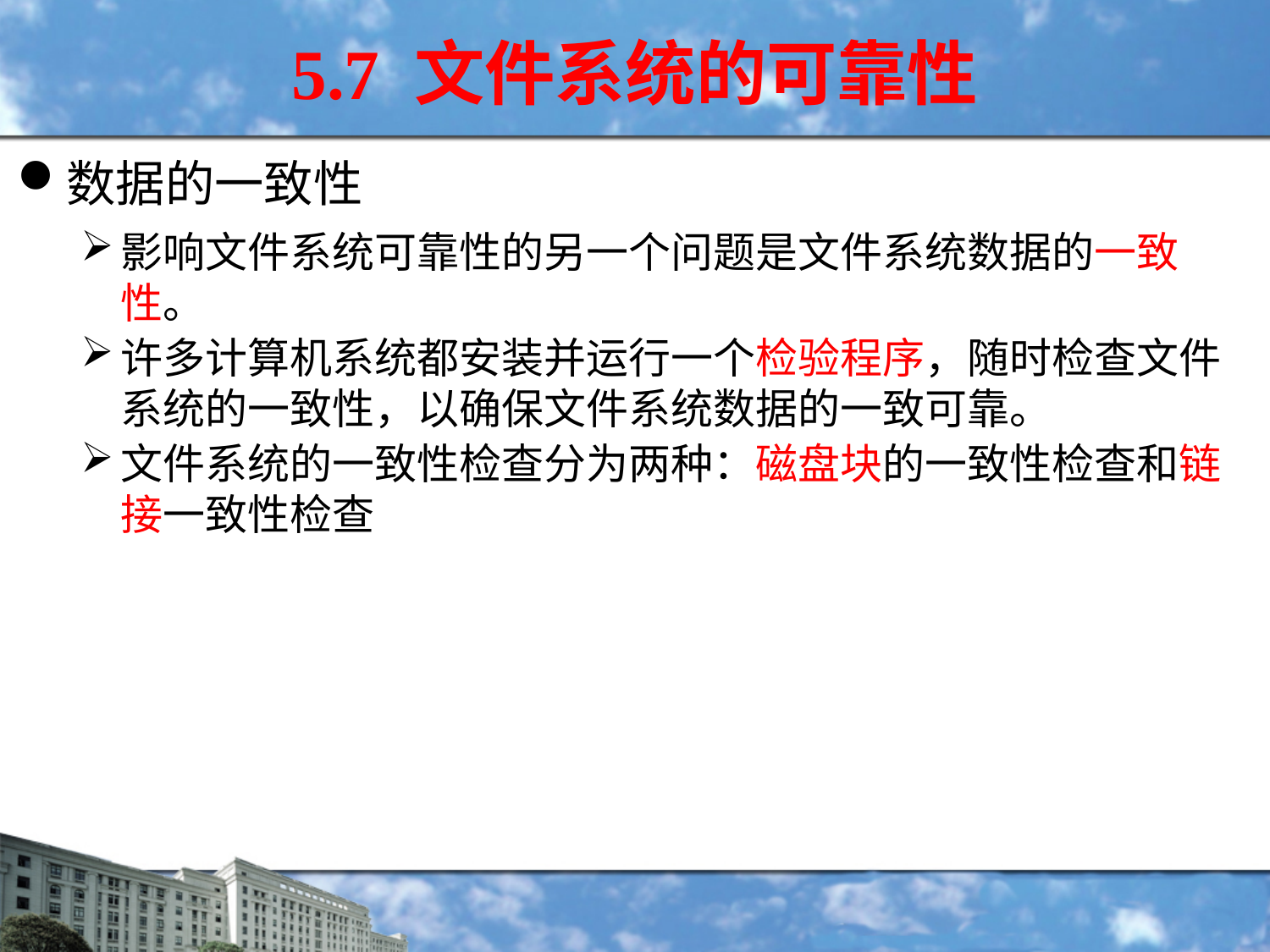

5.7 文件系统的可靠性
数据的一致性
影响文件系统可靠性的另一个问题是文件系统数据的一致性。
许多计算机系统都安装并运行一个检验程序，随时检查文件系统的一致性，以确保文件系统数据的一致可靠。
文件系统的一致性检查分为两种：磁盘块的一致性检查和链接一致性检查